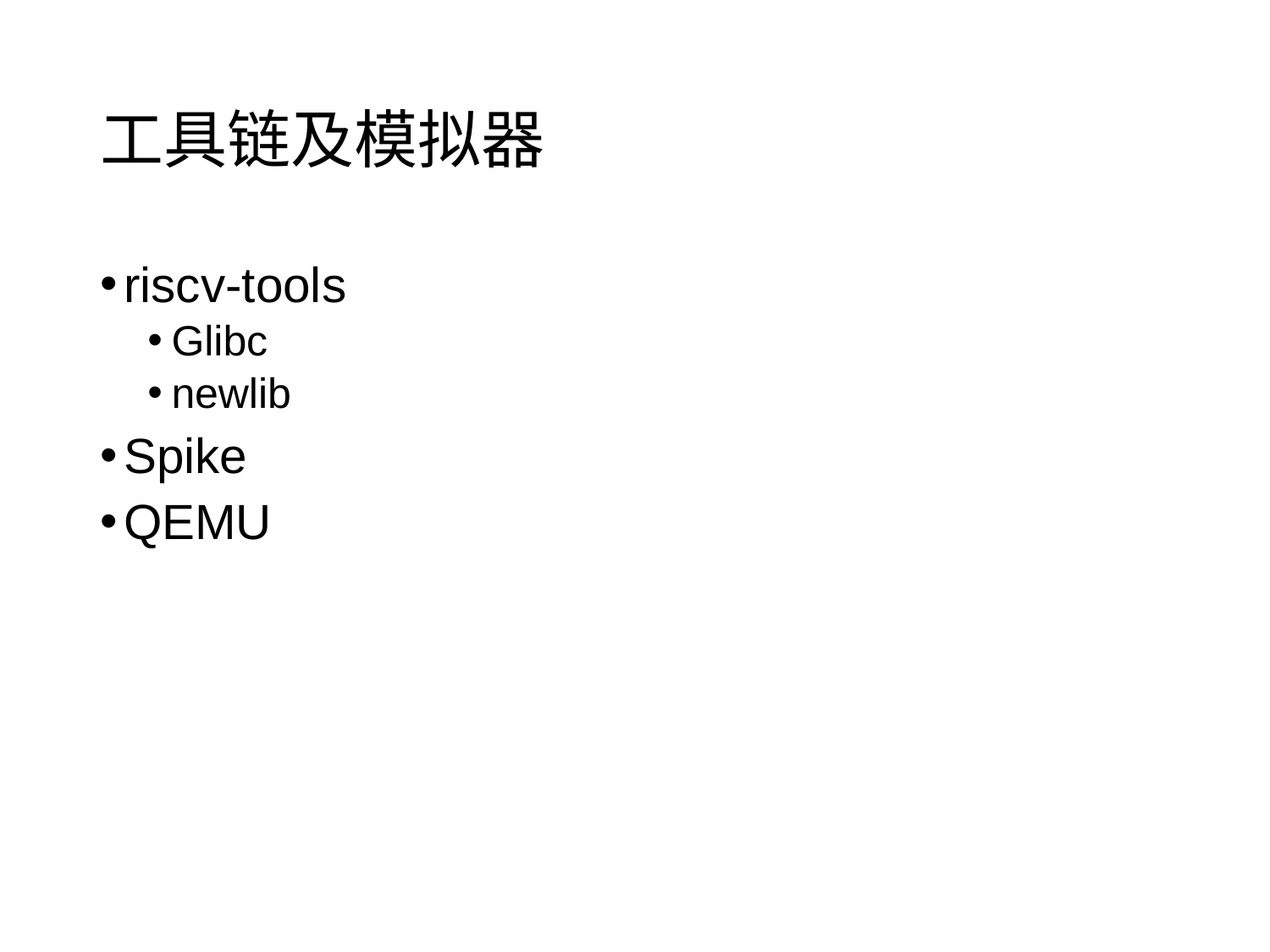

# 工具链及模拟器
riscv-tools
Glibc
newlib
Spike
QEMU